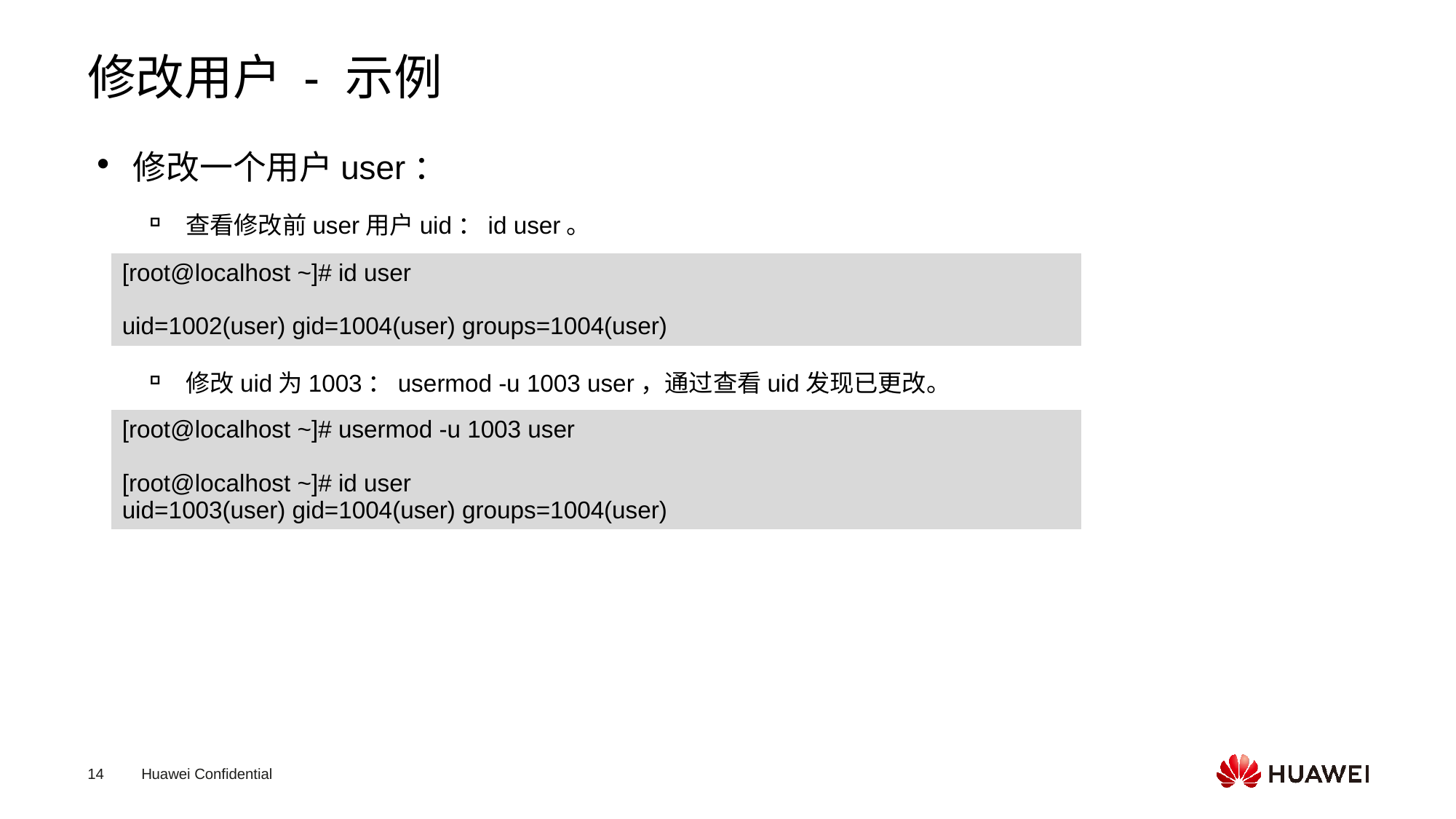

# 修改用户 - 示例
修改一个用户user：
查看修改前user用户uid：id user。

修改uid为1003：usermod -u 1003 user，通过查看uid发现已更改。
| [root@localhost ~]# id user uid=1002(user) gid=1004(user) groups=1004(user) |
| --- |
| [root@localhost ~]# usermod -u 1003 user [root@localhost ~]# id user uid=1003(user) gid=1004(user) groups=1004(user) |
| --- |